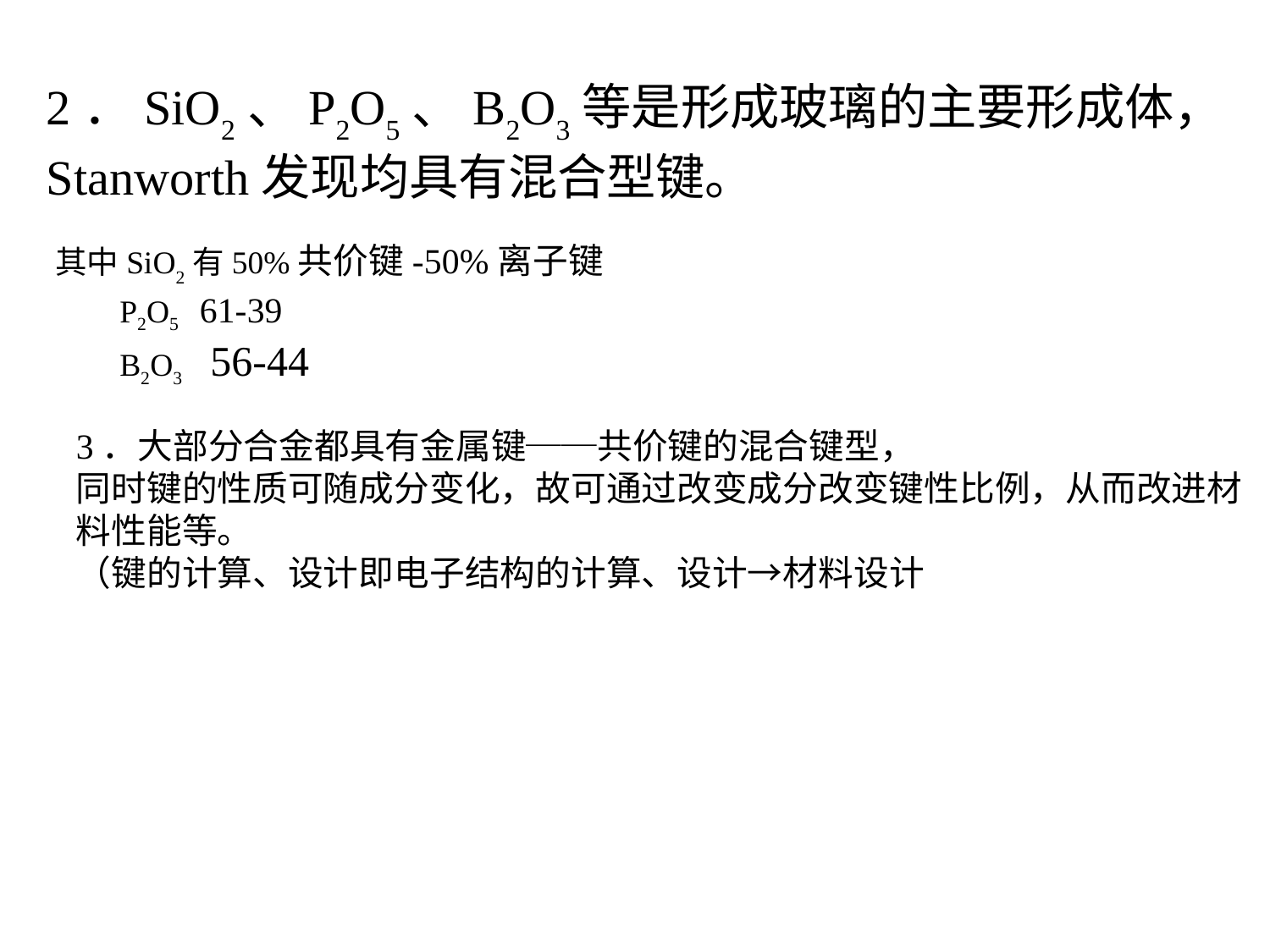

2．SiO2、P2O5、B2O3等是形成玻璃的主要形成体，
Stanworth发现均具有混合型键。
其中SiO2有50%共价键-50%离子键
        P2O5   61-39
        B2O3      56-44

3．大部分合金都具有金属键──共价键的混合键型，
同时键的性质可随成分变化，故可通过改变成分改变键性比例，从而改进材料性能等。
（键的计算、设计即电子结构的计算、设计→材料设计